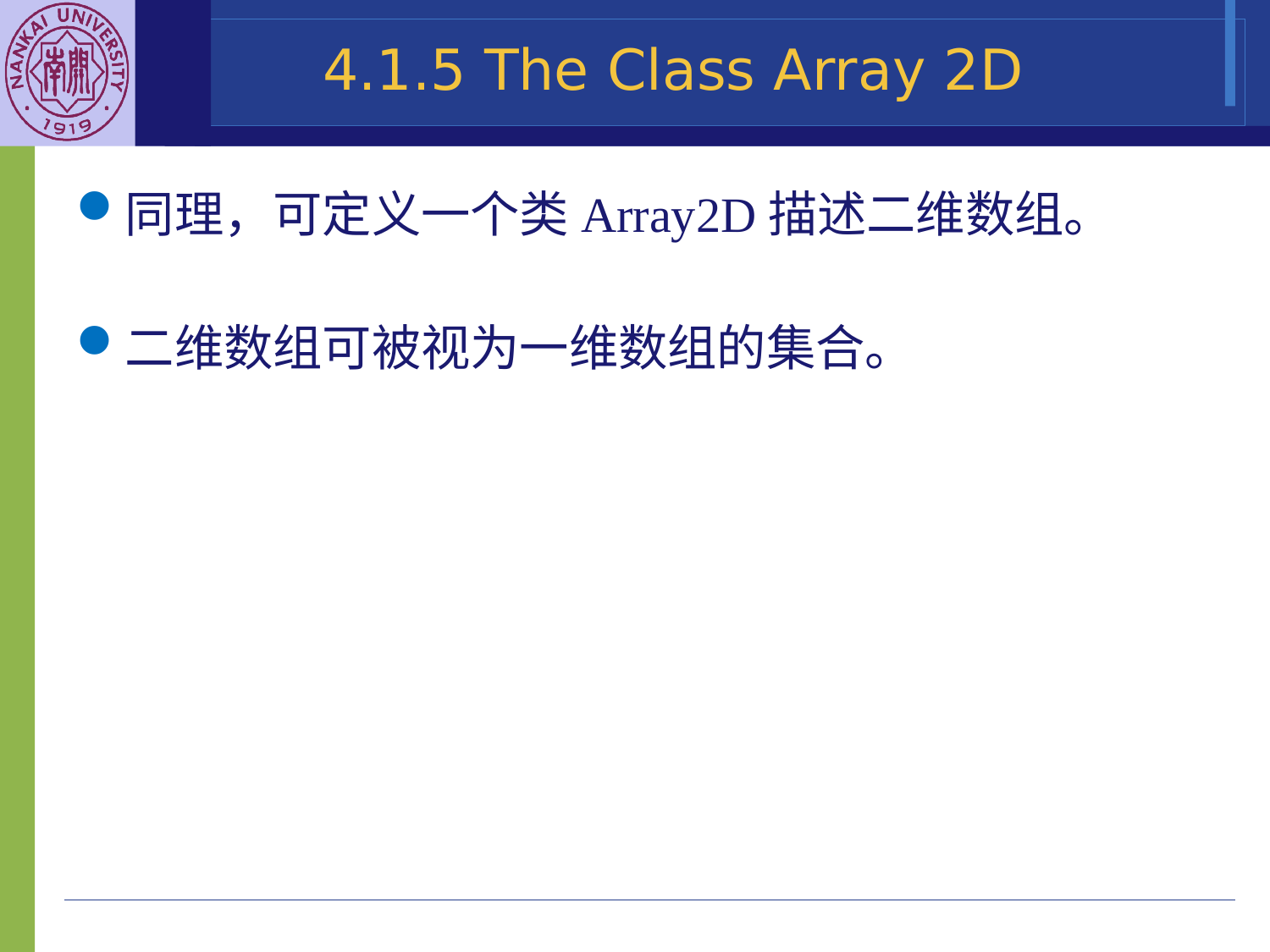

# 4.1.5 The Class Array 2D
同理，可定义一个类Array2D描述二维数组。
二维数组可被视为一维数组的集合。
18